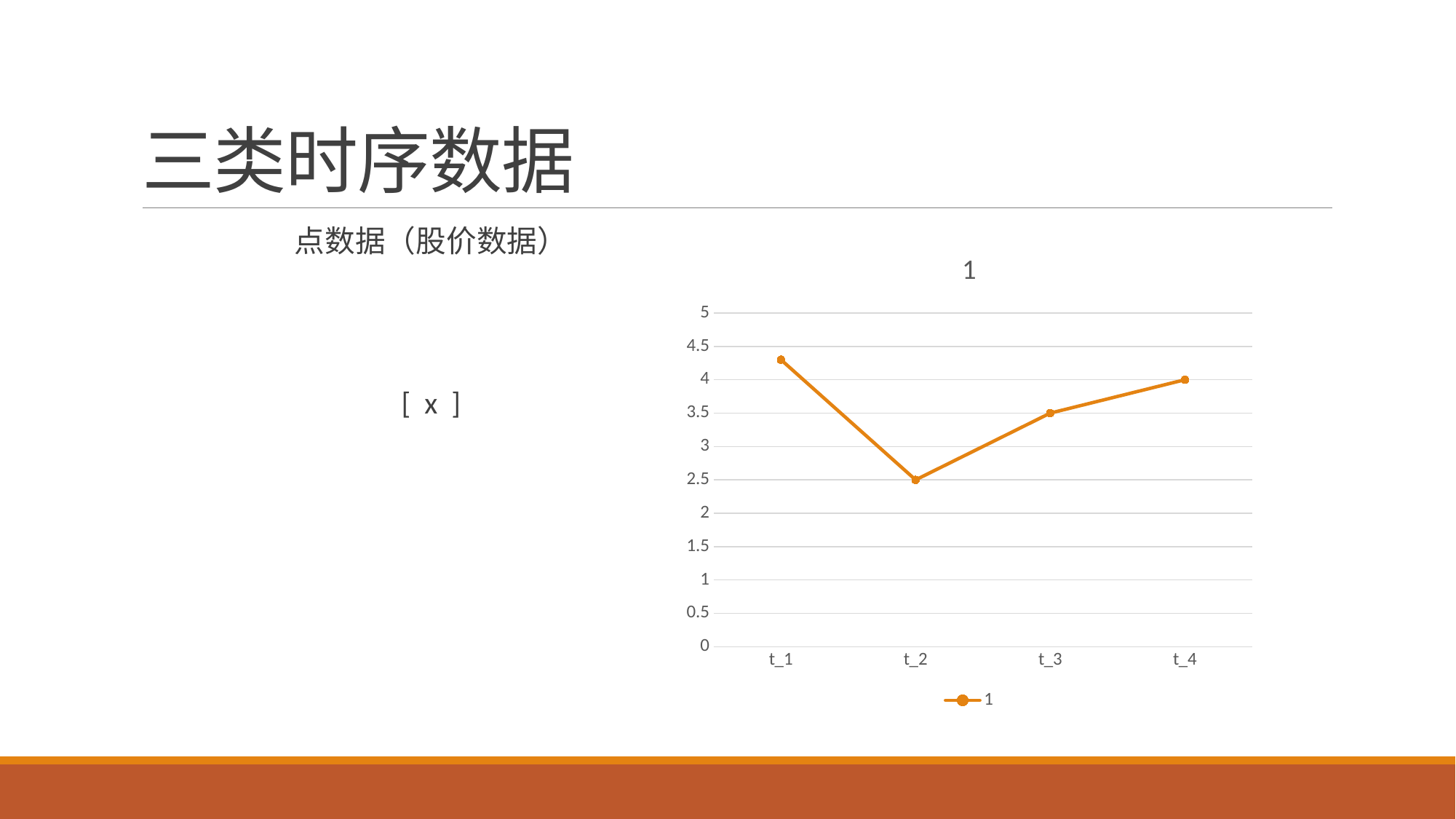

# 三类时序数据
点数据（股价数据）

[  x  ]

### Chart:

| Category | 1 |
|---|---|
| t_1 | 4.3 |
| t_2 | 2.5 |
| t_3 | 3.5 |
| t_4 | 4.0 |